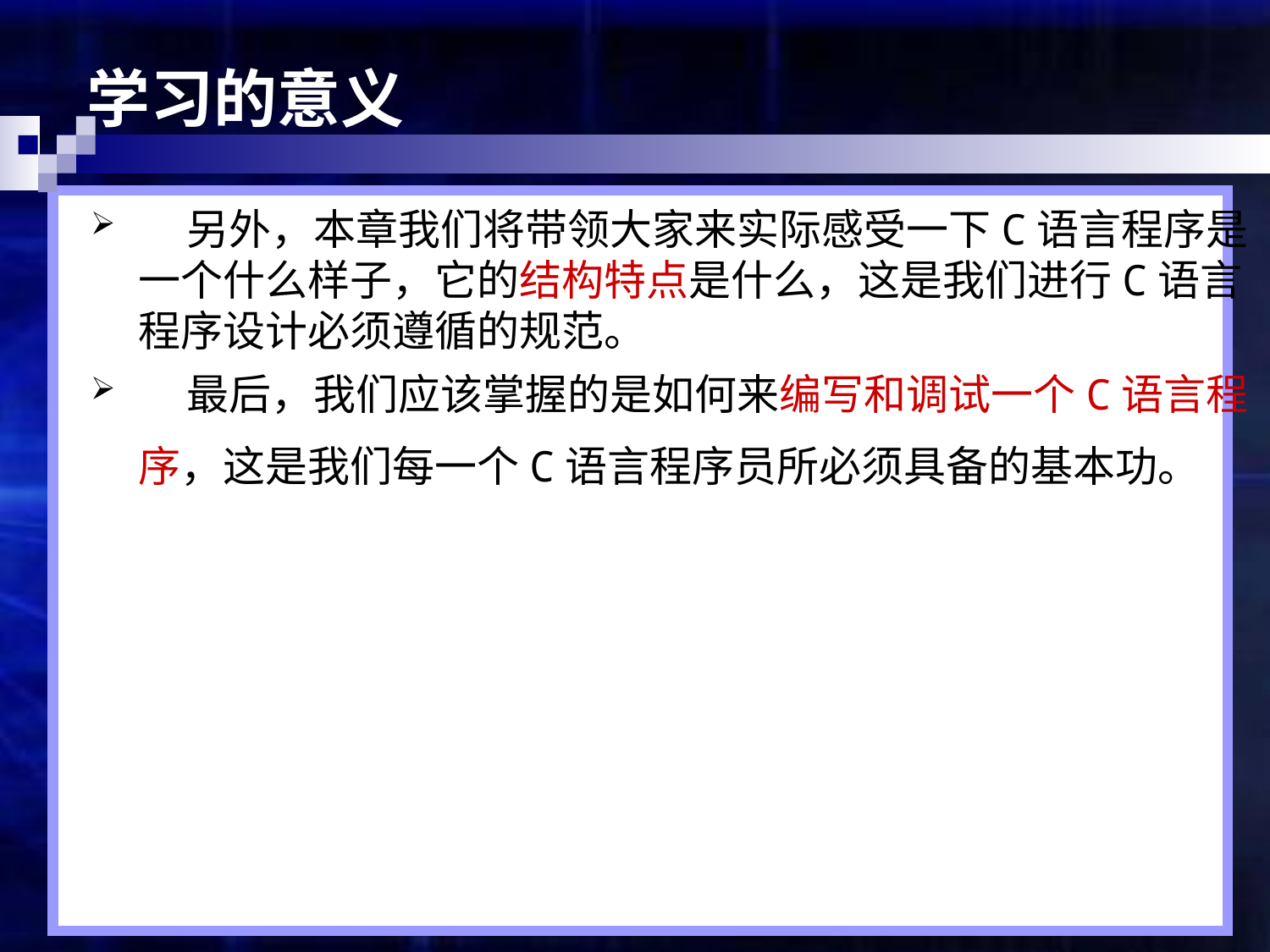

学习的意义
    另外，本章我们将带领大家来实际感受一下C语言程序是一个什么样子，它的结构特点是什么，这是我们进行C语言程序设计必须遵循的规范。
    最后，我们应该掌握的是如何来编写和调试一个C语言程序，这是我们每一个C语言程序员所必须具备的基本功。